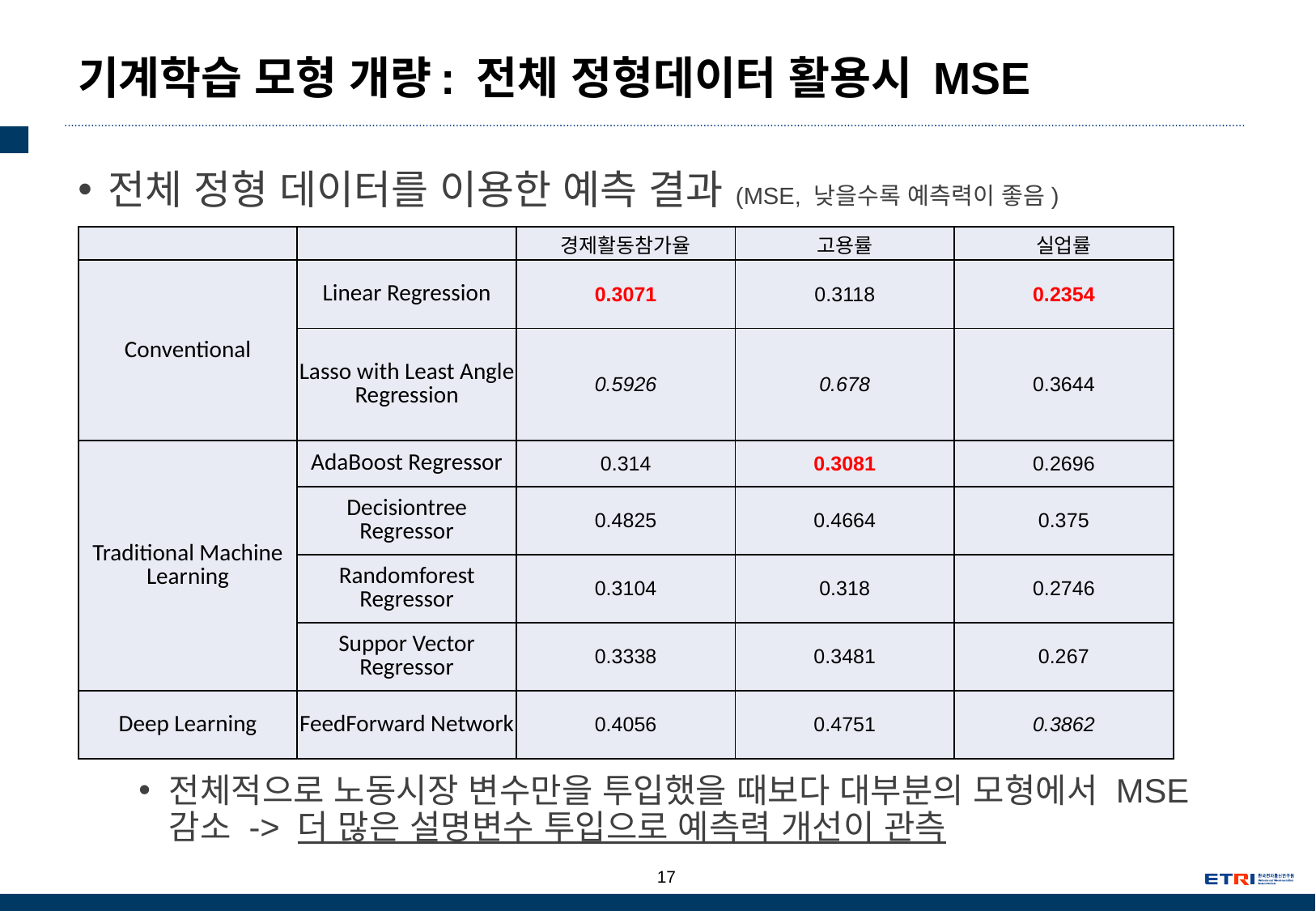

# 기계학습 모형 개량: 전체 정형데이터 활용시 MSE
전체 정형 데이터를 이용한 예측 결과 (MSE, 낮을수록 예측력이 좋음)

전체적으로 노동시장 변수만을 투입했을 때보다 대부분의 모형에서 MSE 감소 -> 더 많은 설명변수 투입으로 예측력 개선이 관측
|  |  | 경제활동참가율 | 고용률 | 실업률 |
| --- | --- | --- | --- | --- |
| Conventional | Linear Regression | 0.3071 | 0.3118 | 0.2354 |
|  | Lasso with Least Angle Regression | 0.5926 | 0.678 | 0.3644 |
| Traditional Machine Learning | AdaBoost Regressor | 0.314 | 0.3081 | 0.2696 |
|  | Decisiontree Regressor | 0.4825 | 0.4664 | 0.375 |
|  | Randomforest Regressor | 0.3104 | 0.318 | 0.2746 |
|  | Suppor Vector Regressor | 0.3338 | 0.3481 | 0.267 |
| Deep Learning | FeedForward Network | 0.4056 | 0.4751 | 0.3862 |